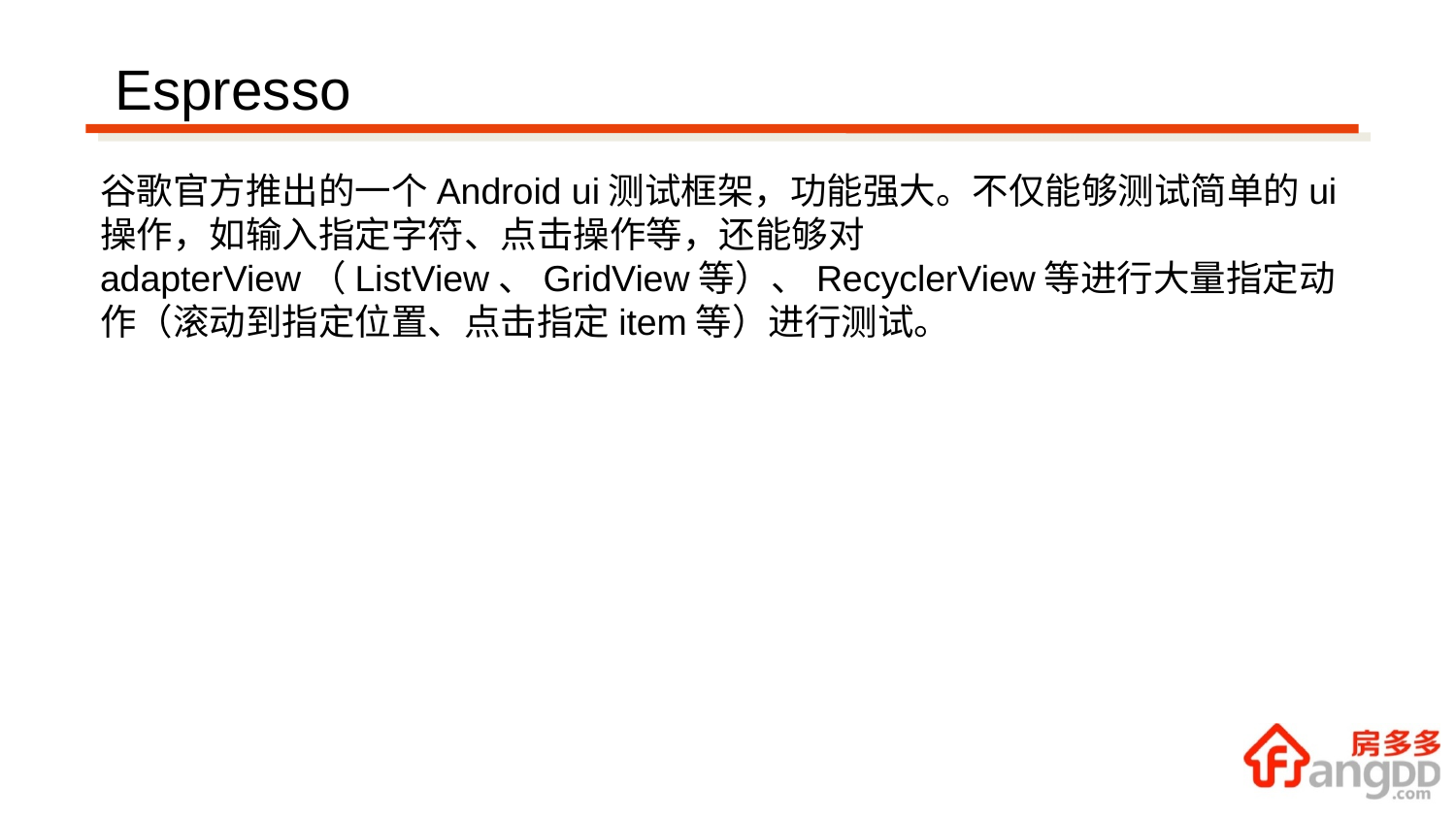

Espresso

谷歌官方推出的一个Android ui测试框架，功能强大。不仅能够测试简单的ui操作，如输入指定字符、点击操作等，还能够对adapterView（ListView、GridView等）、RecyclerView等进行大量指定动作（滚动到指定位置、点击指定item等）进行测试。